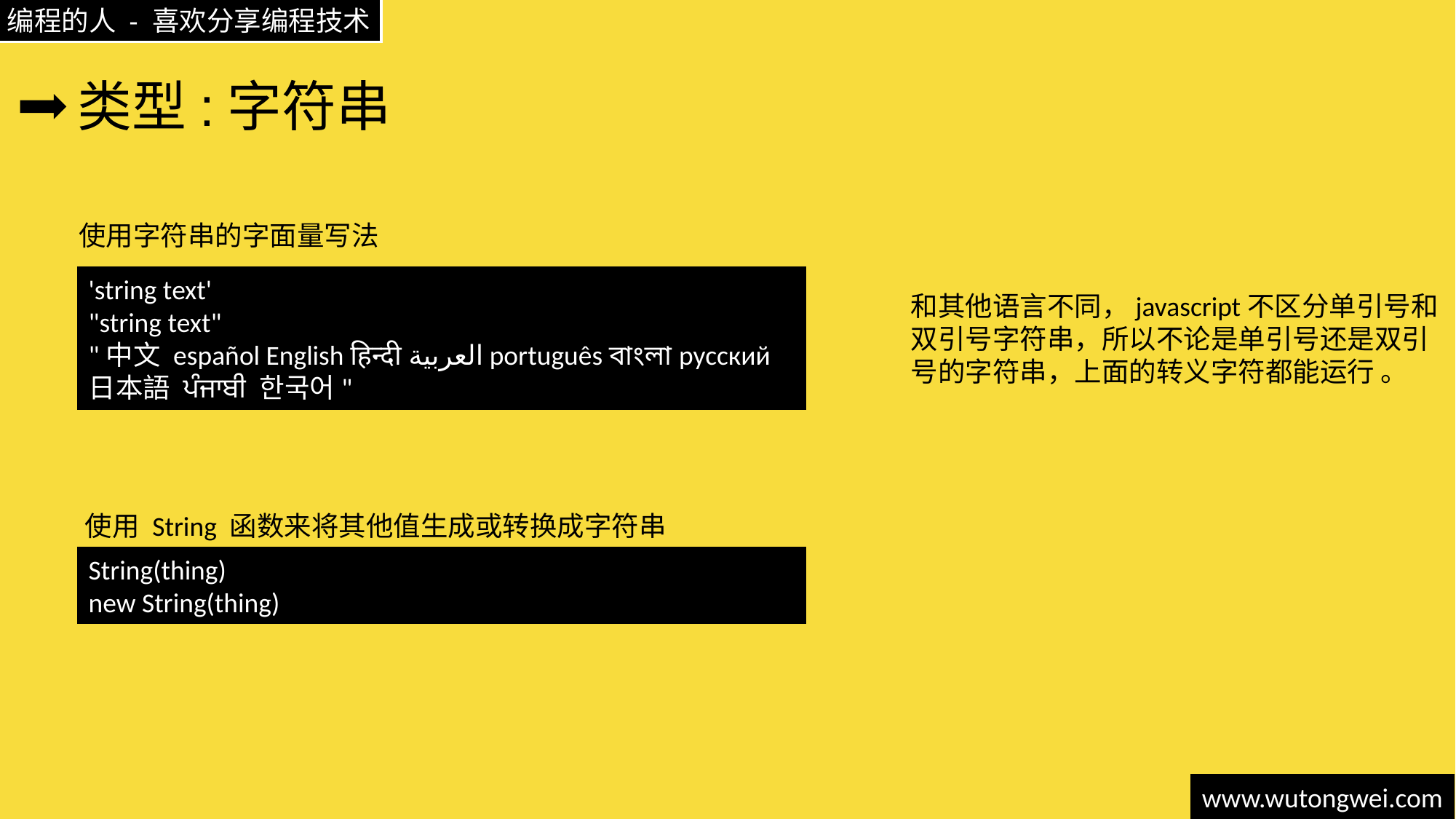

# 类型:字符串
使用字符串的字面量写法
'string text'
"string text"
"中文 español English हिन्दी العربية português বাংলা русский 日本語 ਪੰਜਾਬੀ 한국어"
和其他语言不同，javascript不区分单引号和双引号字符串，所以不论是单引号还是双引号的字符串，上面的转义字符都能运行 。
使用 String 函数来将其他值生成或转换成字符串
String(thing)
new String(thing)